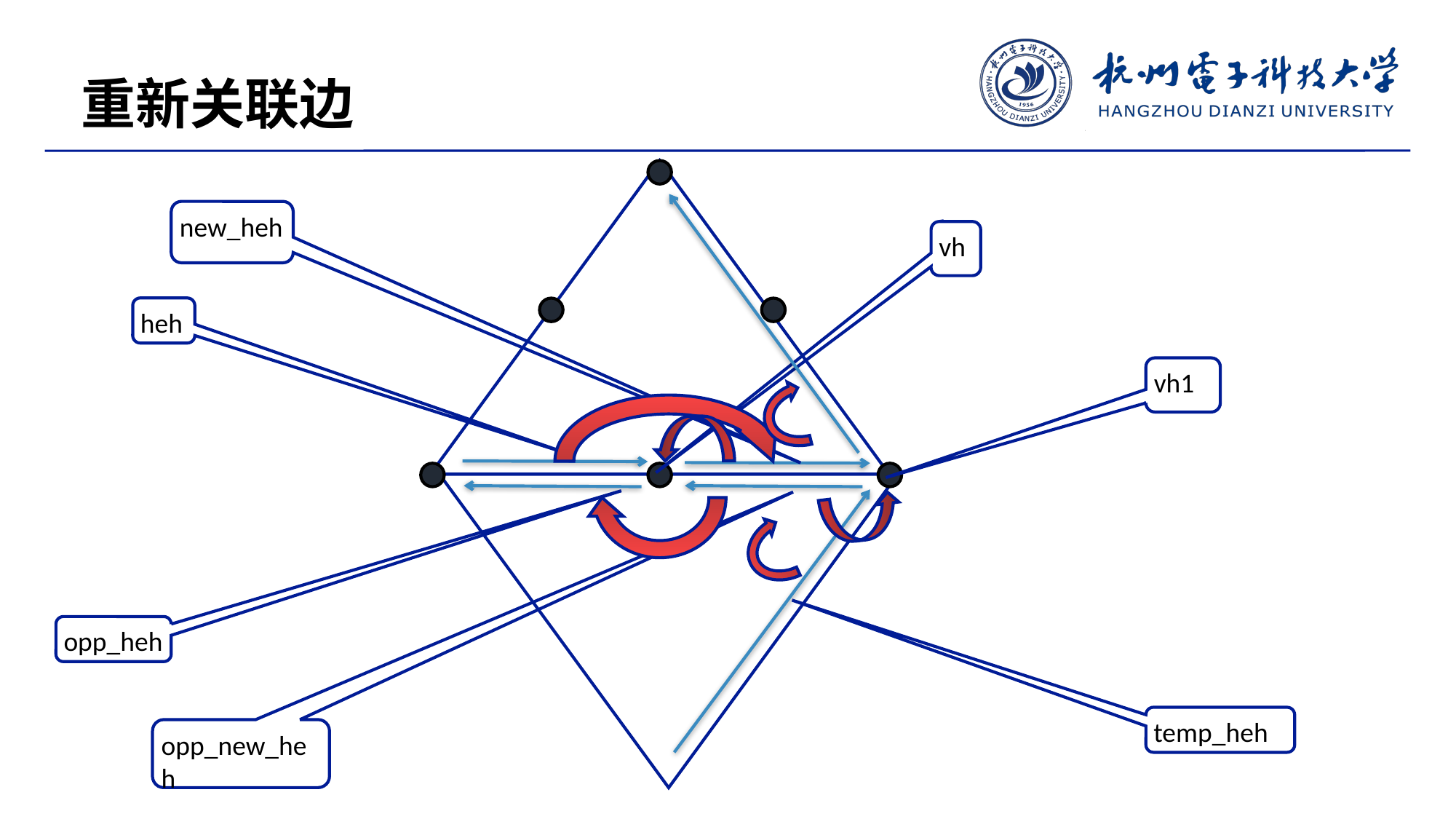

重新关联边

new_heh
vh
heh

vh1

opp_heh
temp_heh
opp_new_heh